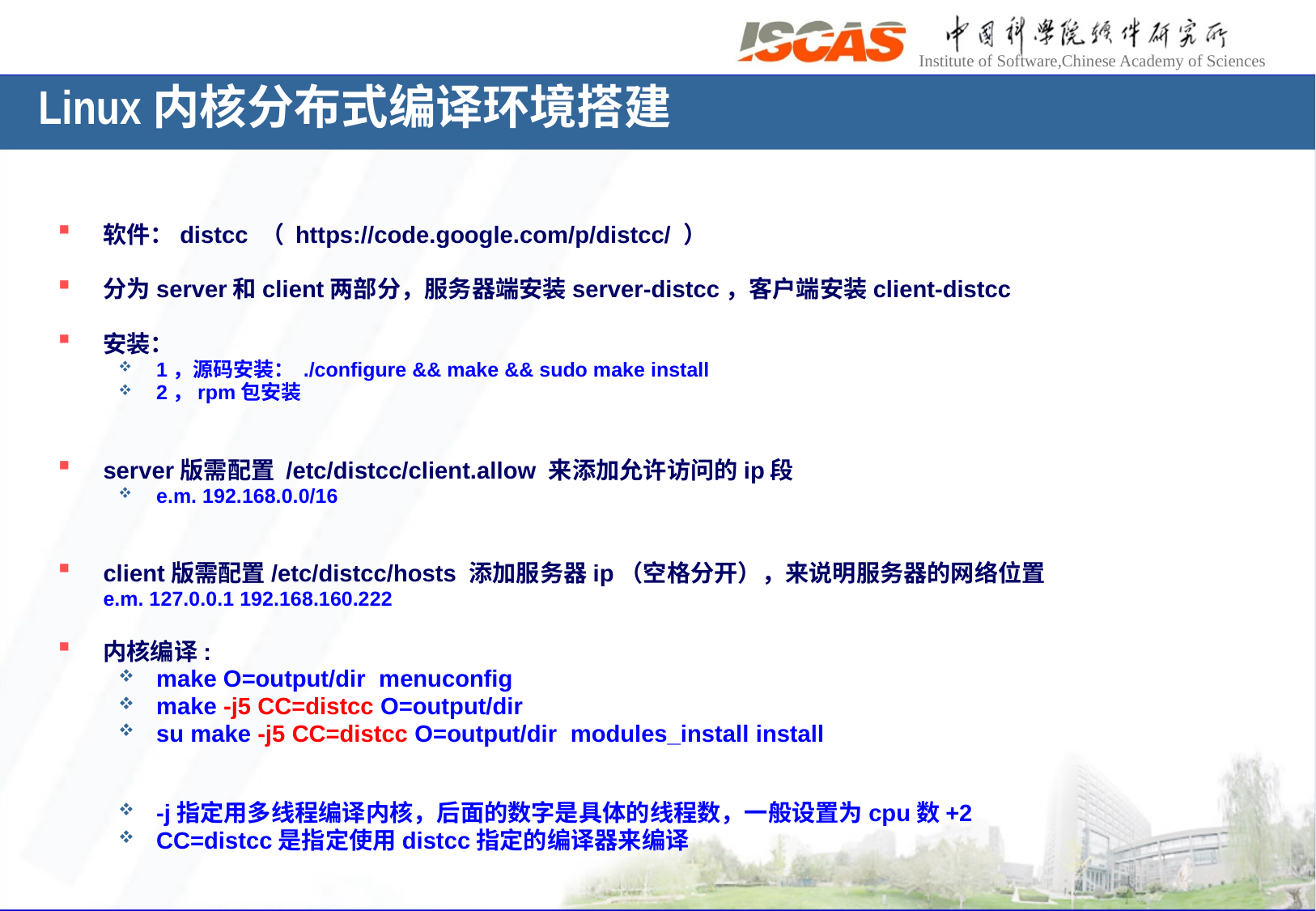

Linux内核分布式编译环境搭建

软件：distcc （ https://code.google.com/p/distcc/ ）

分为server和client两部分，服务器端安装server-distcc，客户端安装client-distcc

安装：
1，源码安装： ./configure && make && sudo make install
2，rpm包安装

server版需配置 /etc/distcc/client.allow 来添加允许访问的ip段
e.m. 192.168.0.0/16

client版需配置/etc/distcc/hosts 添加服务器ip（空格分开），来说明服务器的网络位置
	e.m. 127.0.0.1 192.168.160.222

内核编译:
make O=output/dir  menuconfig
make -j5 CC=distcc O=output/dir
su make -j5 CC=distcc O=output/dir  modules_install install

-j指定用多线程编译内核，后面的数字是具体的线程数，一般设置为cpu数+2
CC=distcc是指定使用distcc指定的编译器来编译